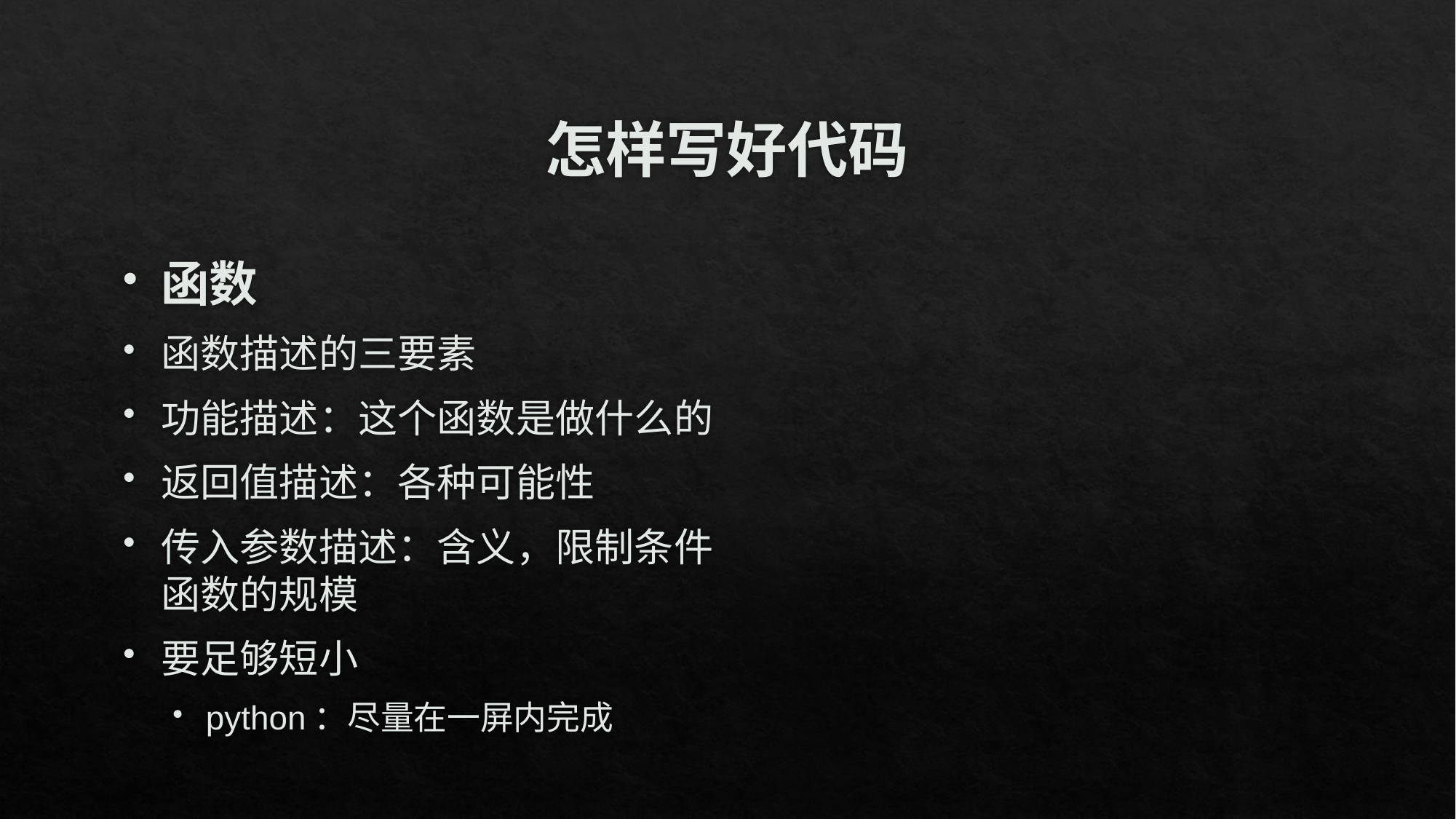

# 怎样写好代码
函数
函数描述的三要素
功能描述：这个函数是做什么的
返回值描述：各种可能性
传入参数描述：含义，限制条件 
函数的规模
要足够短小
python：尽量在一屏内完成